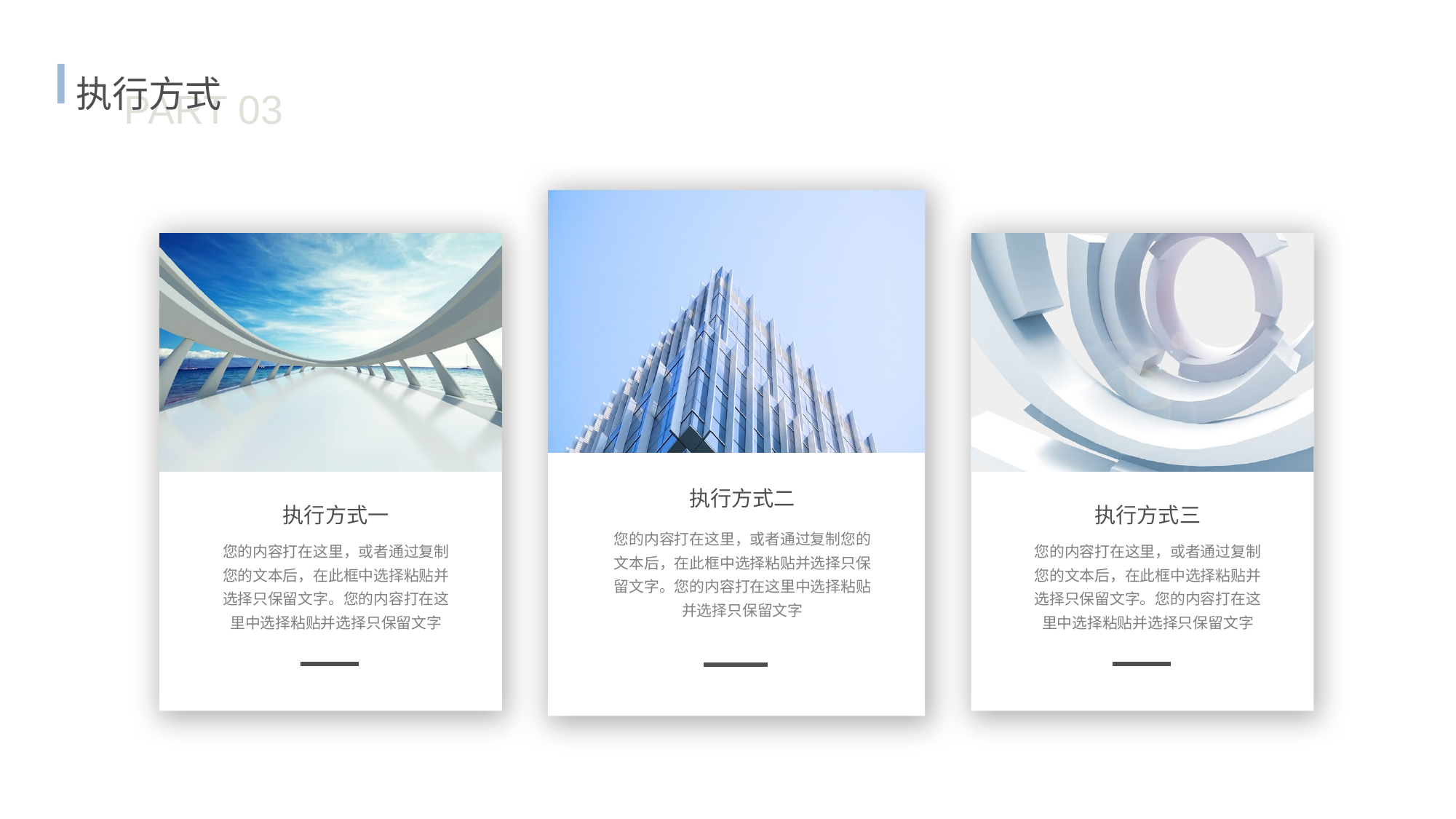

执行方式

PART 03

执行方式二
您的内容打在这里，或者通过复制您的文本后，在此框中选择粘贴并选择只保留文字。您的内容打在这里中选择粘贴并选择只保留文字

执行方式一
您的内容打在这里，或者通过复制您的文本后，在此框中选择粘贴并选择只保留文字。您的内容打在这里中选择粘贴并选择只保留文字

执行方式三
您的内容打在这里，或者通过复制您的文本后，在此框中选择粘贴并选择只保留文字。您的内容打在这里中选择粘贴并选择只保留文字